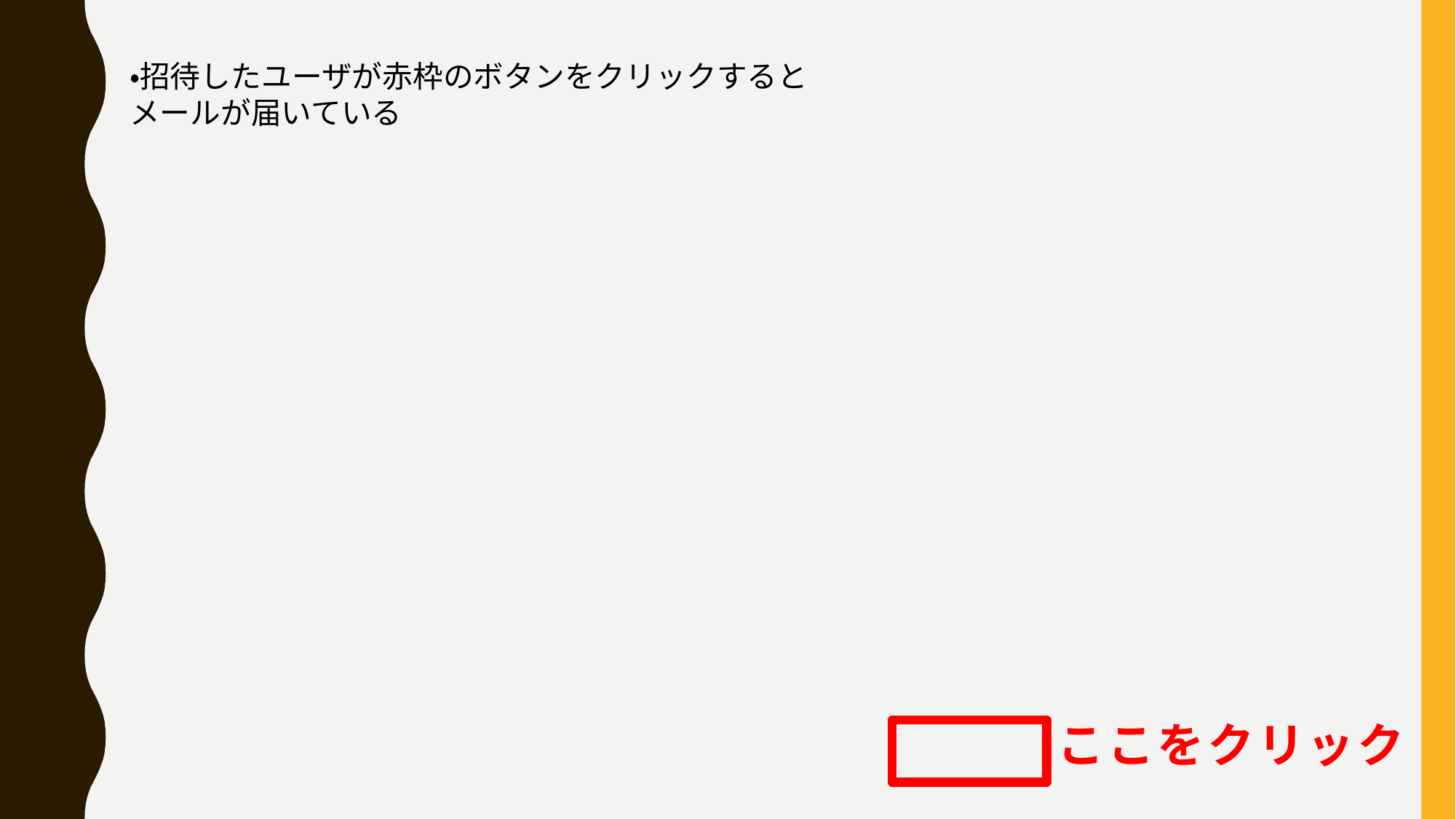

・招待したユーザが赤枠のボタンをクリックするとメールが届いている

ここをクリック